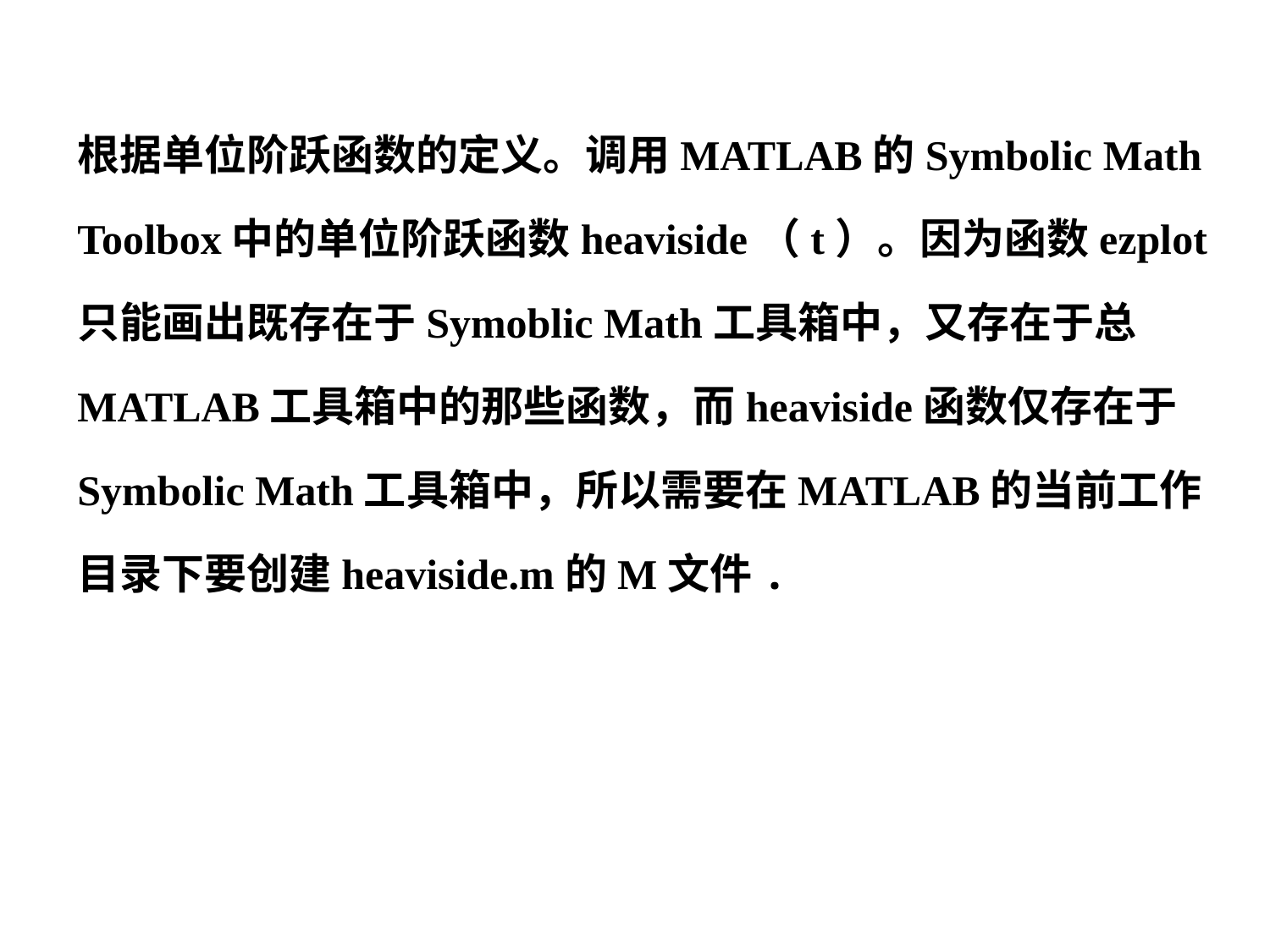

根据单位阶跃函数的定义。调用MATLAB的Symbolic Math Toolbox中的单位阶跃函数heaviside（t）。因为函数ezplot只能画出既存在于Symoblic Math工具箱中，又存在于总MATLAB工具箱中的那些函数，而heaviside函数仅存在于Symbolic Math工具箱中，所以需要在MATLAB的当前工作目录下要创建heaviside.m的M文件.